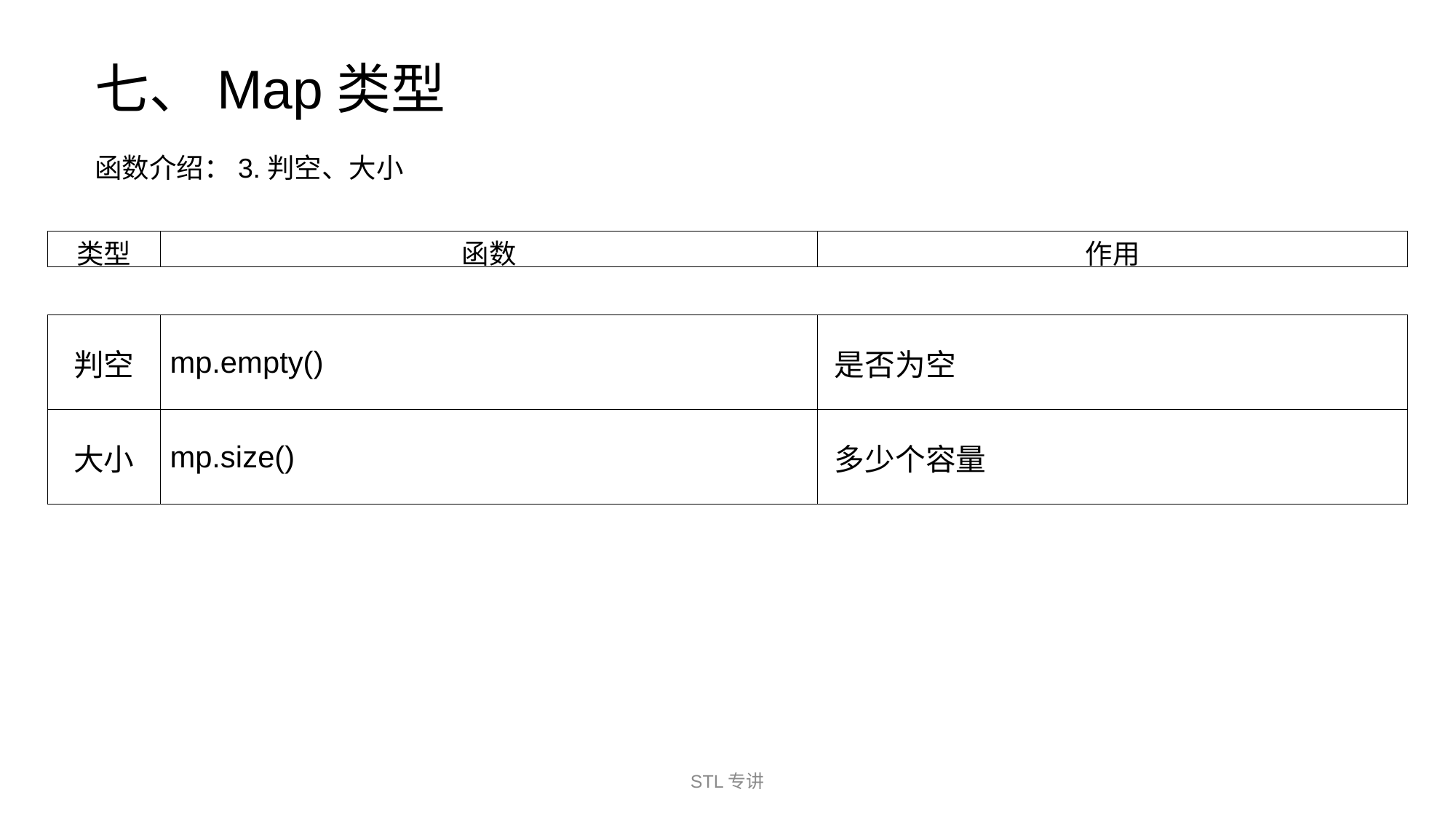

七、Map类型
函数介绍：3.判空、大小
| 类型 | 函数 | 作用 |
| --- | --- | --- |
| 判空 | mp.empty() | 是否为空 |
| --- | --- | --- |
| 大小 | mp.size() | 多少个容量 |

STL专讲
38